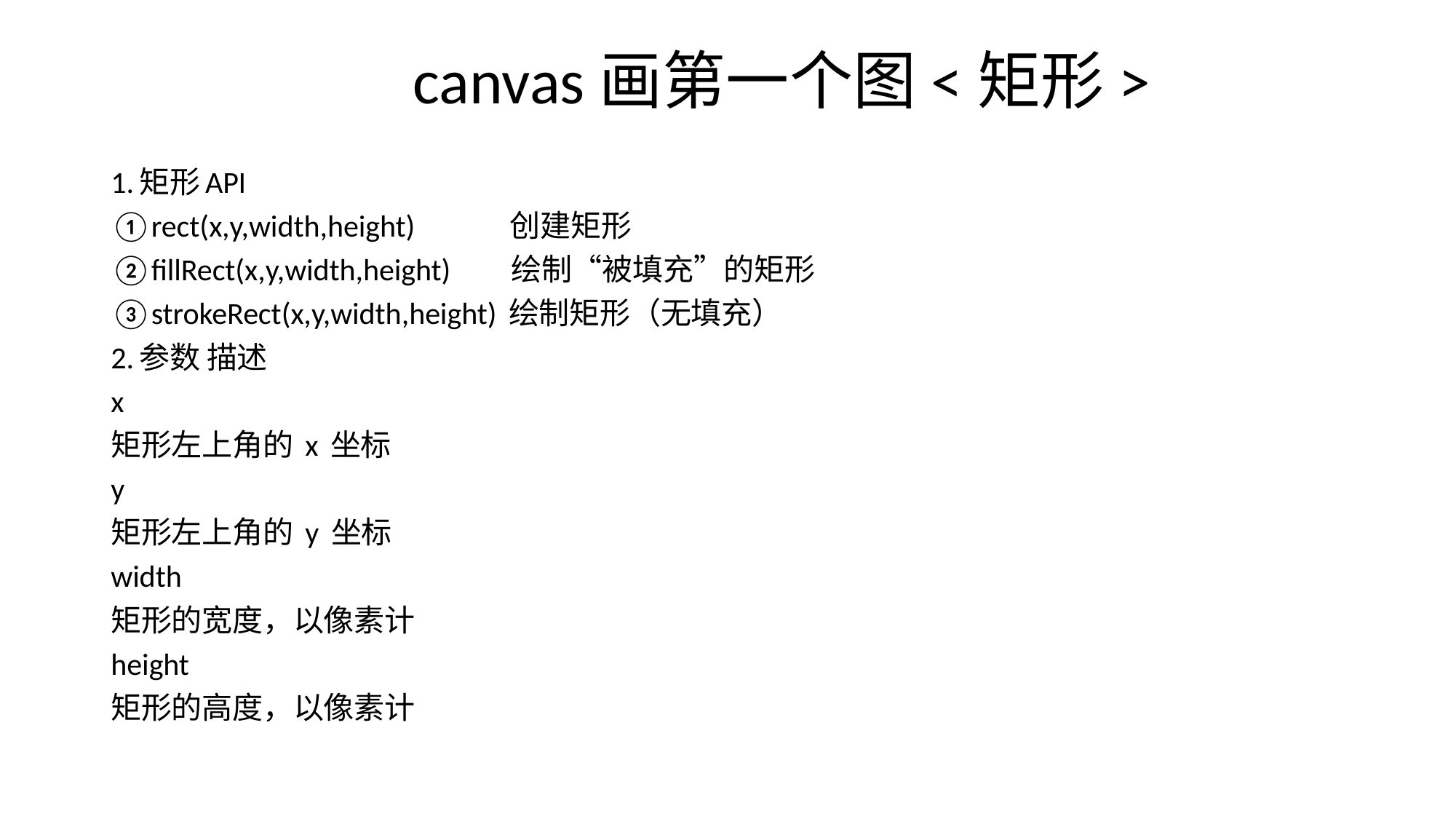

# canvas画第一个图<矩形>
1.矩形API
①rect(x,y,width,height)             创建矩形
②fillRect(x,y,width,height)        绘制“被填充”的矩形
③strokeRect(x,y,width,height) 绘制矩形（无填充）
2.参数 描述
x
矩形左上角的 x 坐标
y
矩形左上角的 y 坐标
width
矩形的宽度，以像素计
height
矩形的高度，以像素计